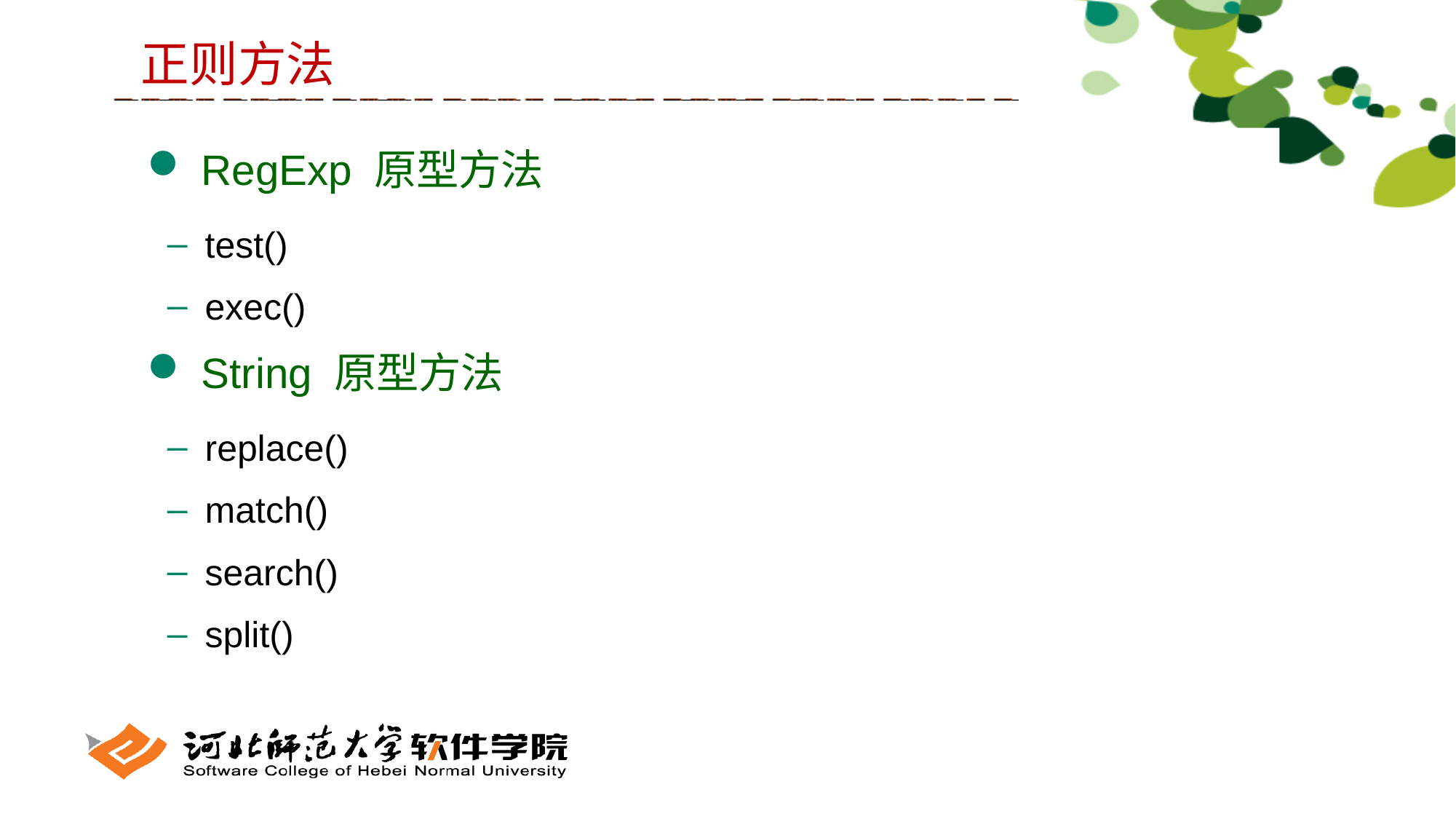

正则方法
 RegExp 原型方法
 test()
 exec()
 String 原型方法
 replace()
 match()
 search()
 split()